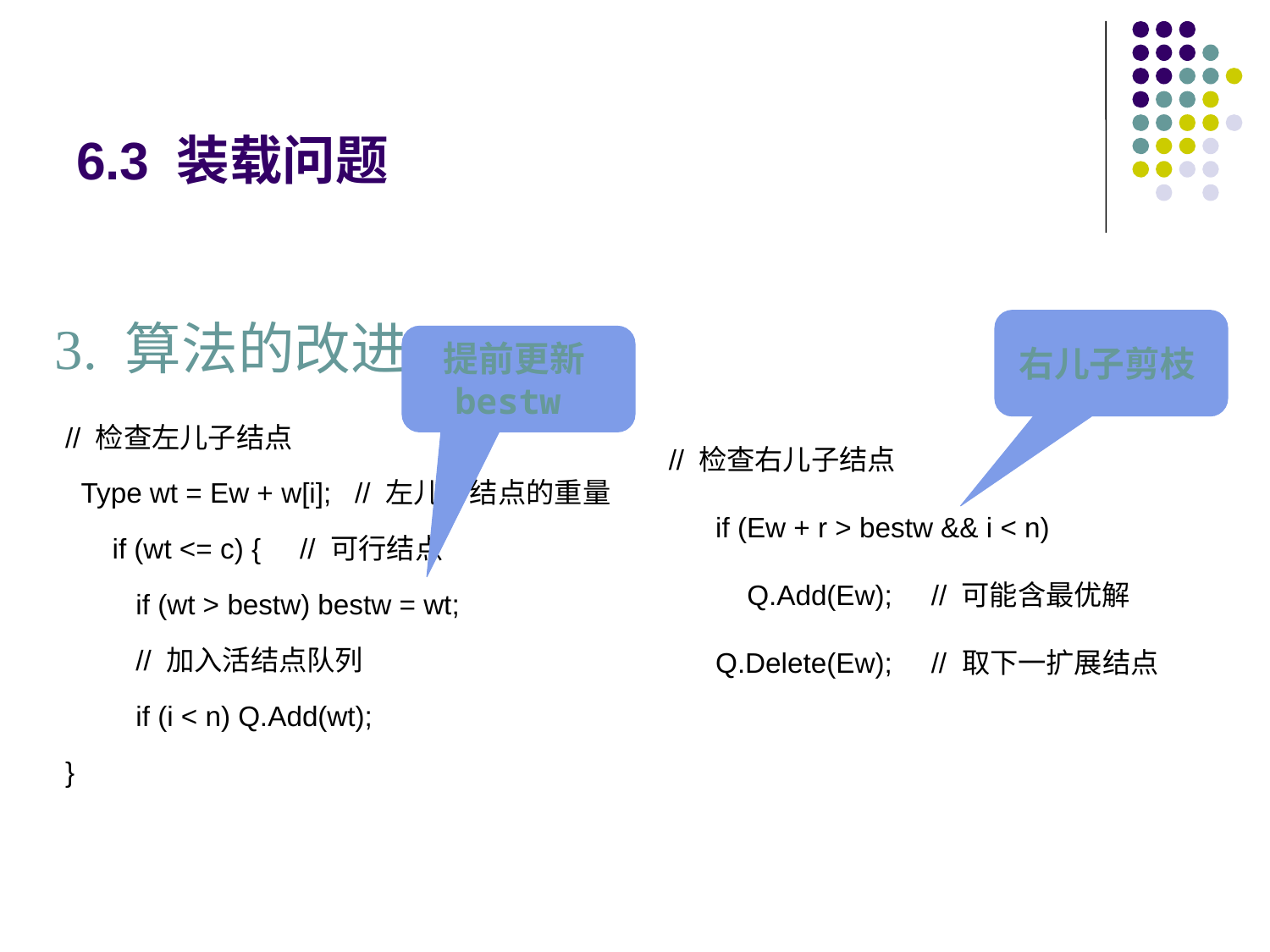

# 6.3 装载问题
3. 算法的改进
右儿子剪枝
提前更新bestw
// 检查左儿子结点
  Type wt = Ew + w[i];   // 左儿子结点的重量
      if (wt <= c) {     // 可行结点
         if (wt > bestw) bestw = wt;
         // 加入活结点队列
         if (i < n) Q.Add(wt);
}
// 检查右儿子结点
      if (Ew + r > bestw && i < n)
          Q.Add(Ew);     // 可能含最优解
      Q.Delete(Ew);     // 取下一扩展结点